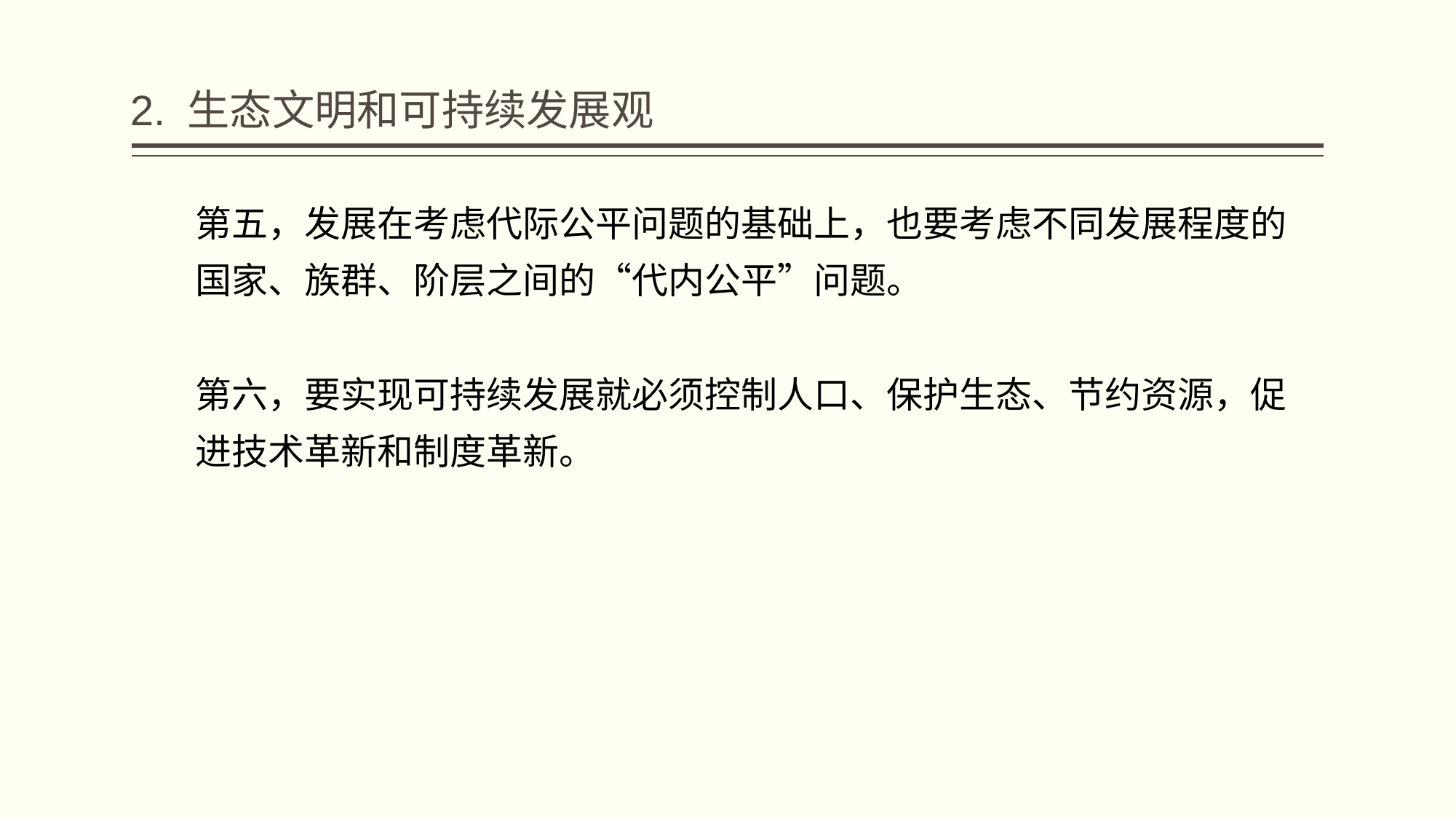

# 2. 生态文明和可持续发展观
第五，发展在考虑代际公平问题的基础上，也要考虑不同发展程度的国家、族群、阶层之间的“代内公平”问题。
第六，要实现可持续发展就必须控制人口、保护生态、节约资源，促进技术革新和制度革新。